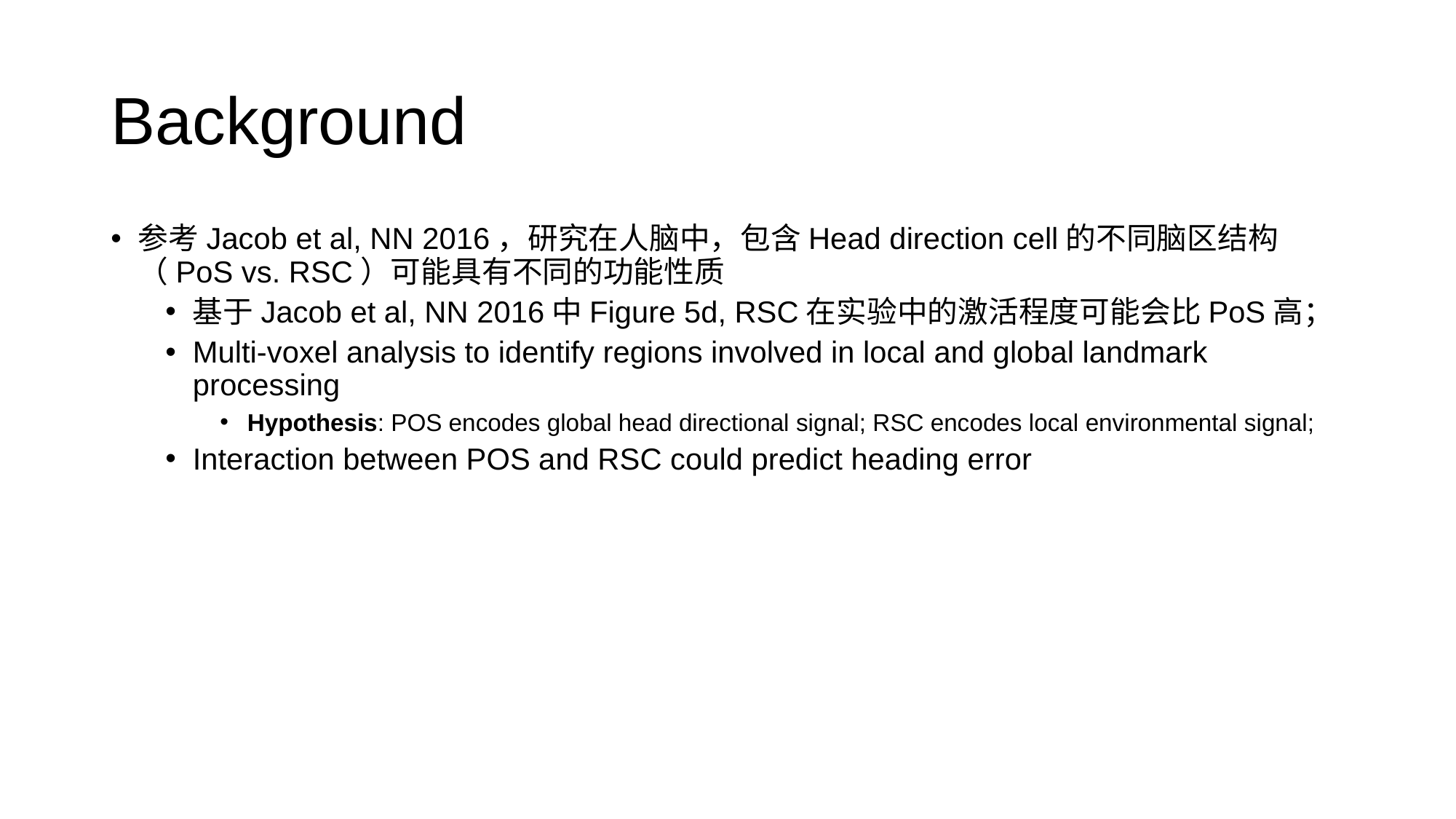

# Background
参考Jacob et al, NN 2016，研究在人脑中，包含Head direction cell的不同脑区结构（PoS vs. RSC）可能具有不同的功能性质
基于Jacob et al, NN 2016中Figure 5d, RSC在实验中的激活程度可能会比PoS高；
Multi-voxel analysis to identify regions involved in local and global landmark processing
Hypothesis: POS encodes global head directional signal; RSC encodes local environmental signal;
Interaction between POS and RSC could predict heading error